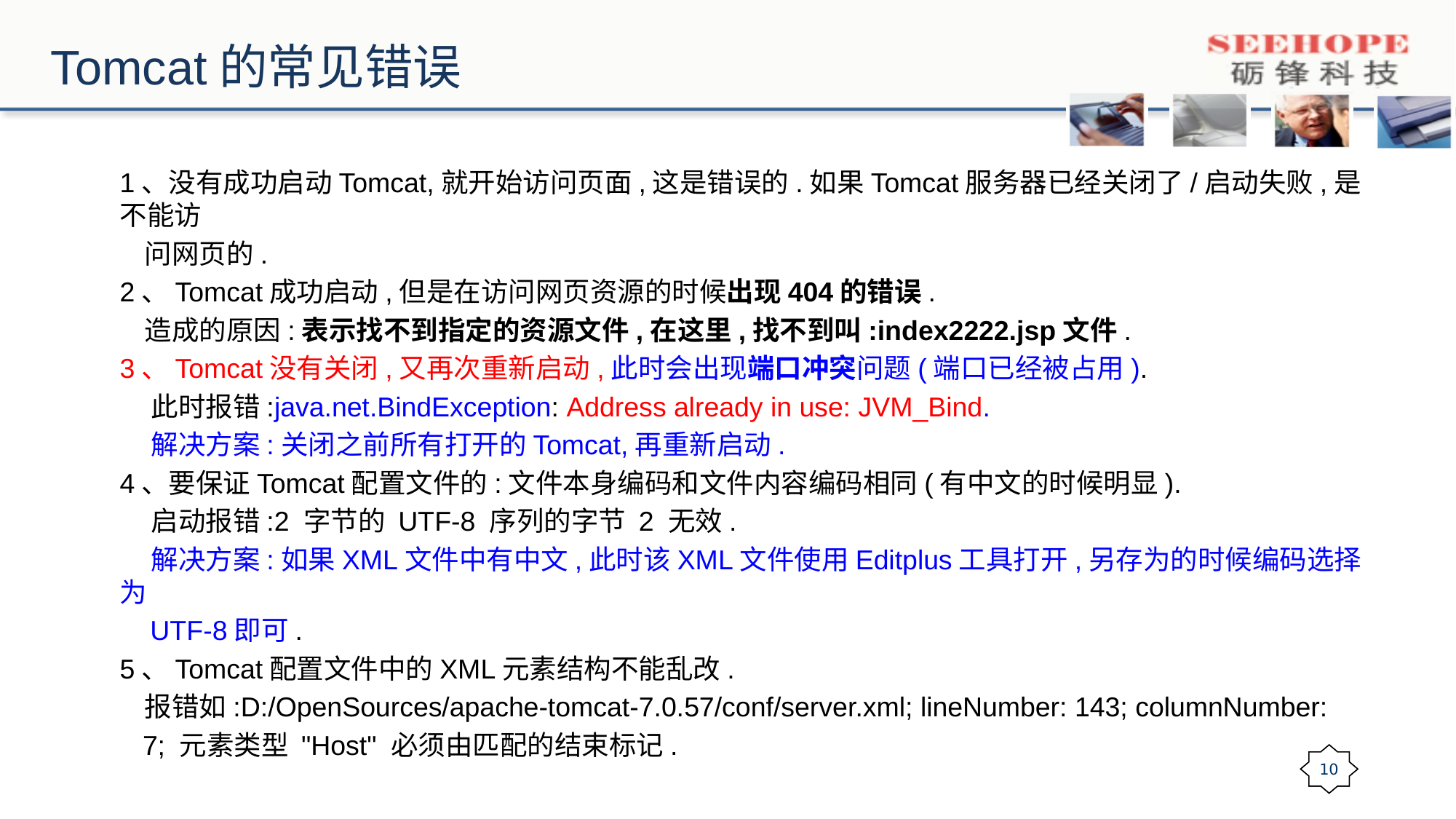

# Tomcat的常见错误
1、没有成功启动Tomcat,就开始访问页面,这是错误的.如果Tomcat服务器已经关闭了/启动失败,是不能访
   问网页的.
2、Tomcat成功启动,但是在访问网页资源的时候出现404的错误.
   造成的原因:表示找不到指定的资源文件,在这里,找不到叫:index2222.jsp文件.
3、Tomcat没有关闭,又再次重新启动,此时会出现端口冲突问题(端口已经被占用).
    此时报错:java.net.BindException: Address already in use: JVM_Bind.
    解决方案:关闭之前所有打开的Tomcat,再重新启动.
4、要保证Tomcat配置文件的:文件本身编码和文件内容编码相同(有中文的时候明显).
    启动报错:2 字节的 UTF-8 序列的字节 2 无效.
    解决方案:如果XML文件中有中文,此时该XML文件使用Editplus工具打开,另存为的时候编码选择为
    UTF-8即可.
5、Tomcat配置文件中的XML元素结构不能乱改.
   报错如:D:/OpenSources/apache-tomcat-7.0.57/conf/server.xml; lineNumber: 143; columnNumber:
   7; 元素类型 "Host" 必须由匹配的结束标记.